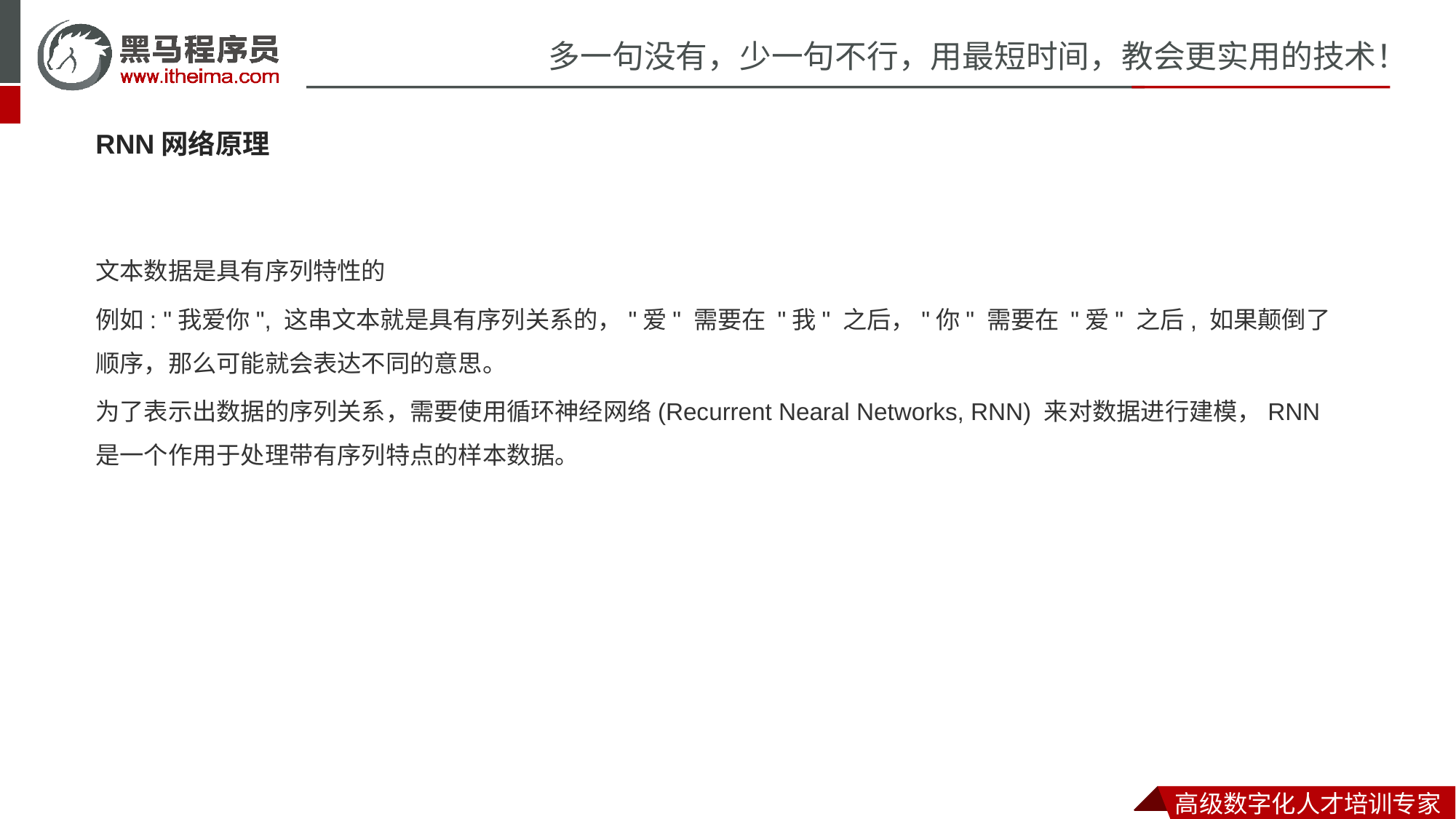

RNN网络原理
文本数据是具有序列特性的
例如: "我爱你", 这串文本就是具有序列关系的，"爱" 需要在 "我" 之后，"你" 需要在 "爱" 之后, 如果颠倒了顺序，那么可能就会表达不同的意思。
为了表示出数据的序列关系，需要使用循环神经网络(Recurrent Nearal Networks, RNN) 来对数据进行建模，RNN 是一个作用于处理带有序列特点的样本数据。